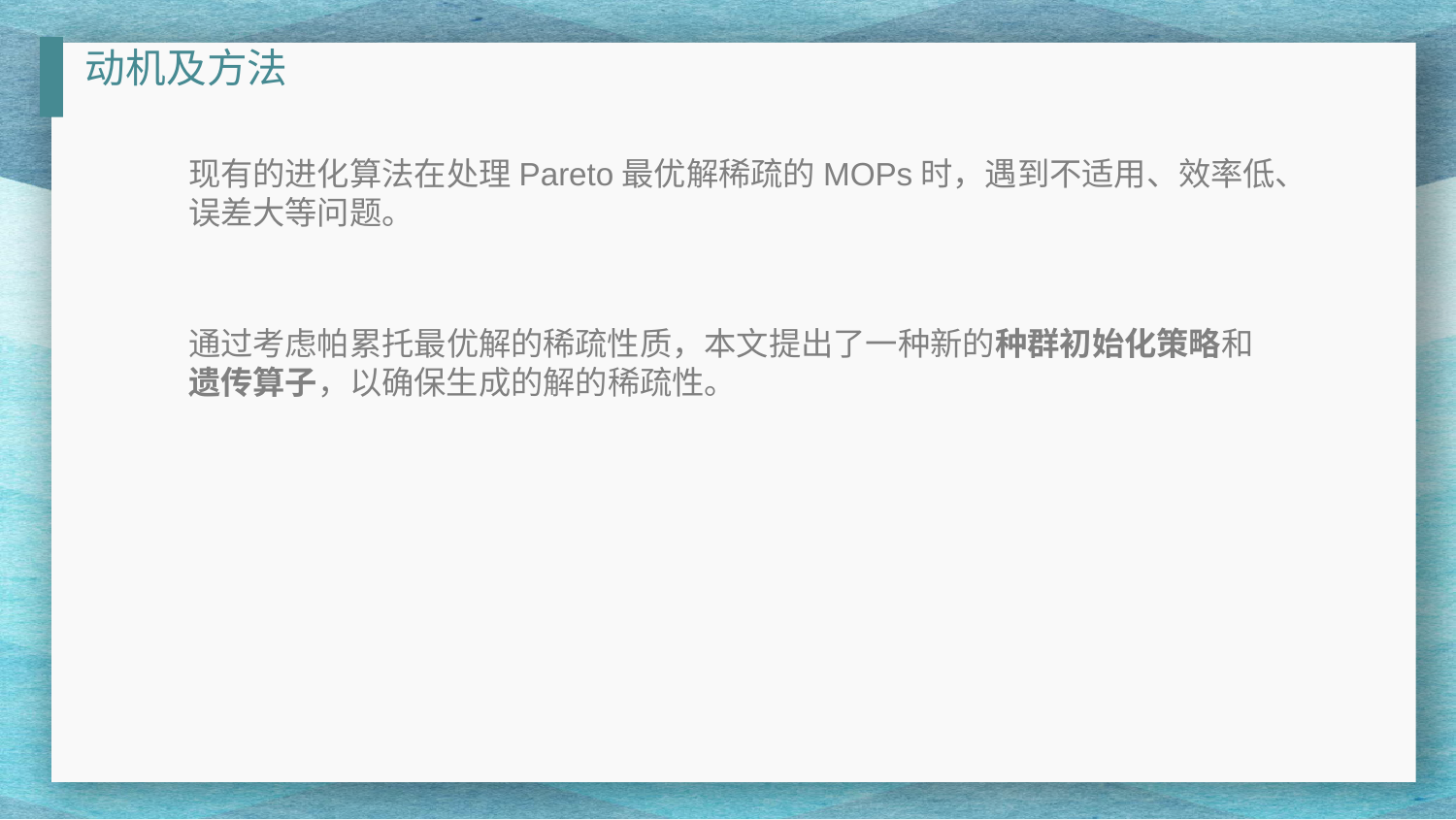

动机及方法

现有的进化算法在处理Pareto最优解稀疏的MOPs时，遇到不适用、效率低、误差大等问题。
通过考虑帕累托最优解的稀疏性质，本文提出了一种新的种群初始化策略和遗传算子，以确保生成的解的稀疏性。